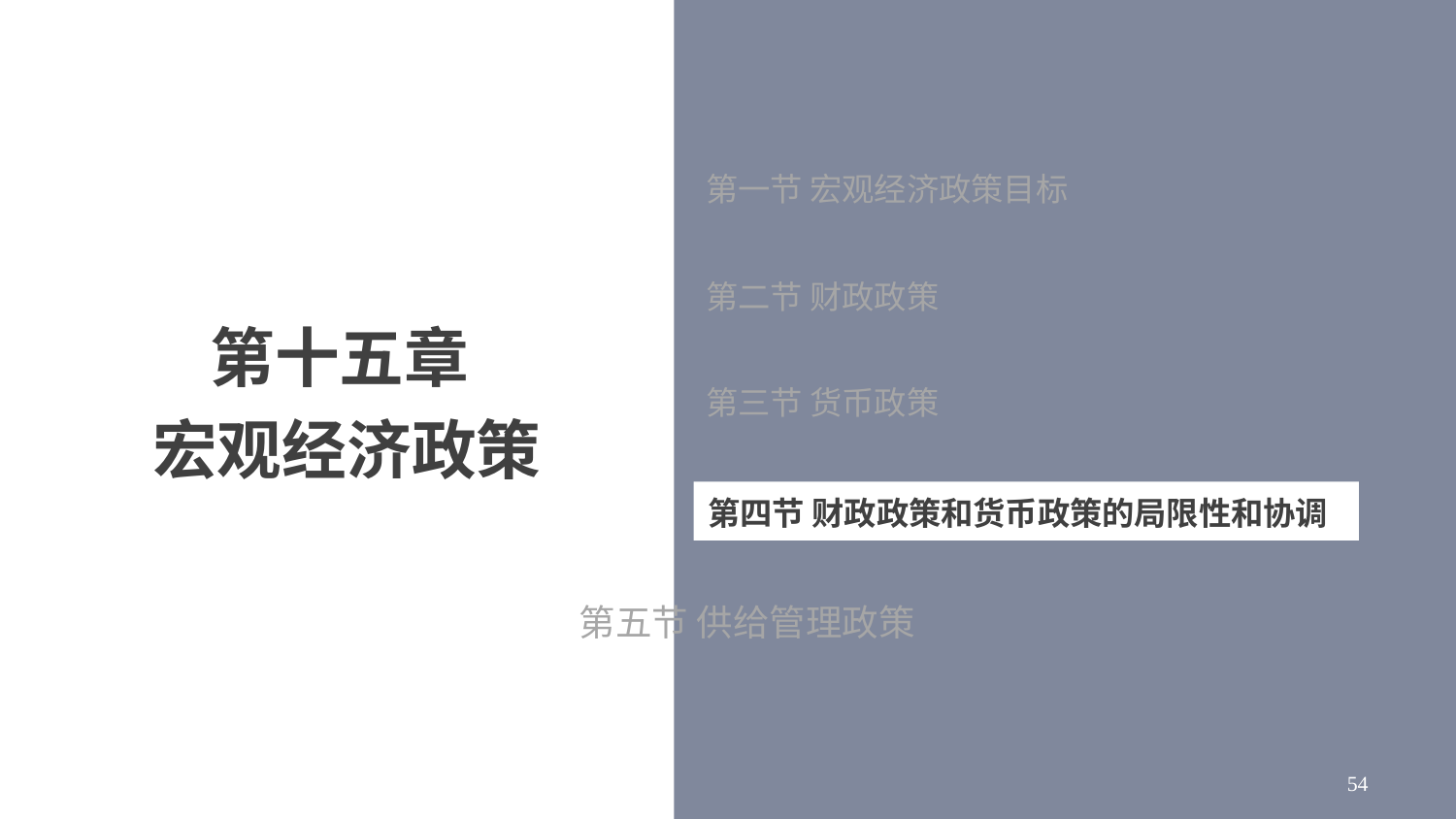

第一节 宏观经济政策目标
第二节 财政政策
# 第十五章 宏观经济政策
第三节 货币政策

第四节 财政政策和货币政策的局限性和协调
第五节 供给管理政策

54
54
54
54
54
54
54